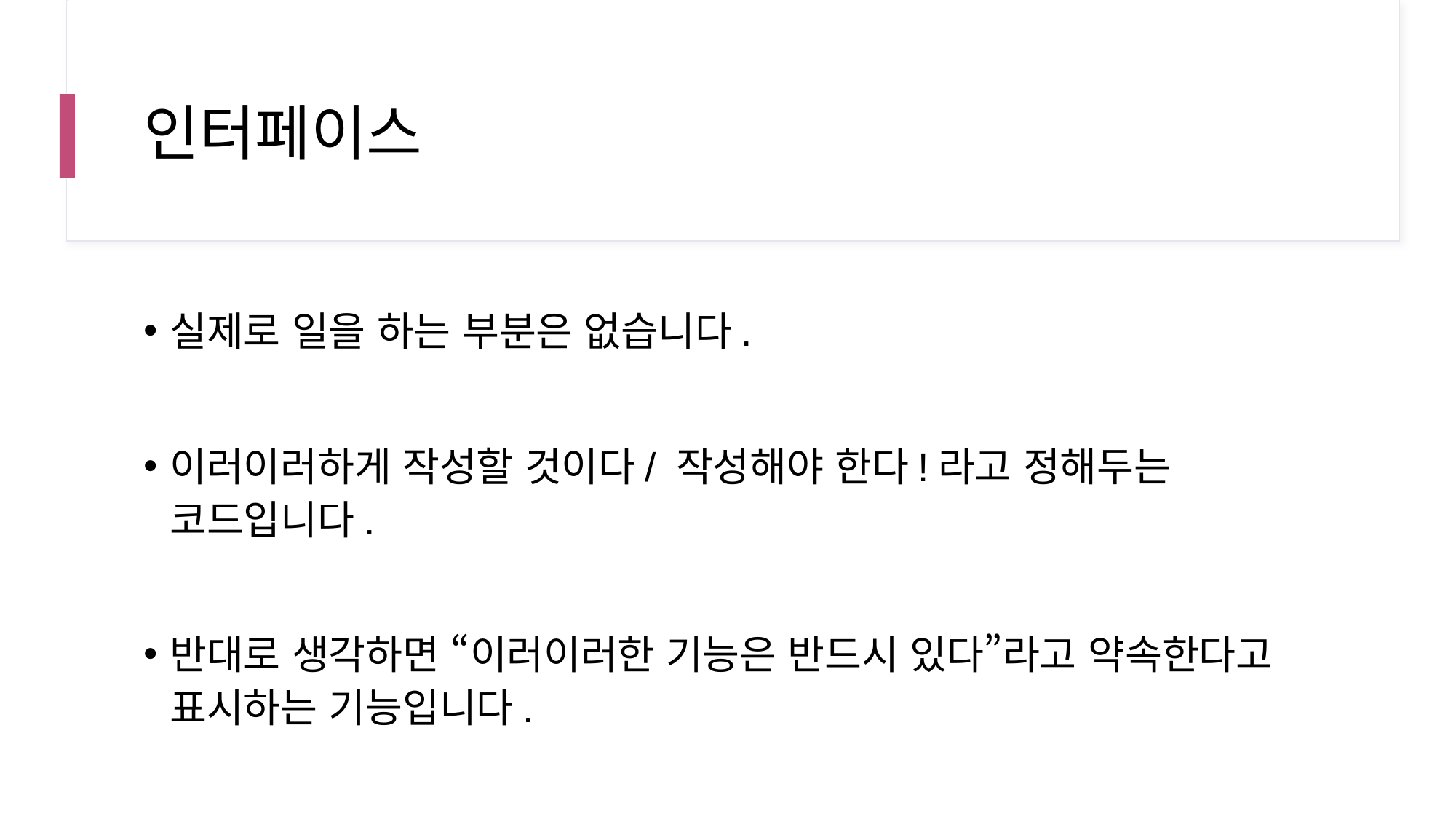

# 인터페이스
실제로 일을 하는 부분은 없습니다.

이러이러하게 작성할 것이다/ 작성해야 한다!라고 정해두는 코드입니다.

반대로 생각하면 “이러이러한 기능은 반드시 있다”라고 약속한다고 표시하는 기능입니다.